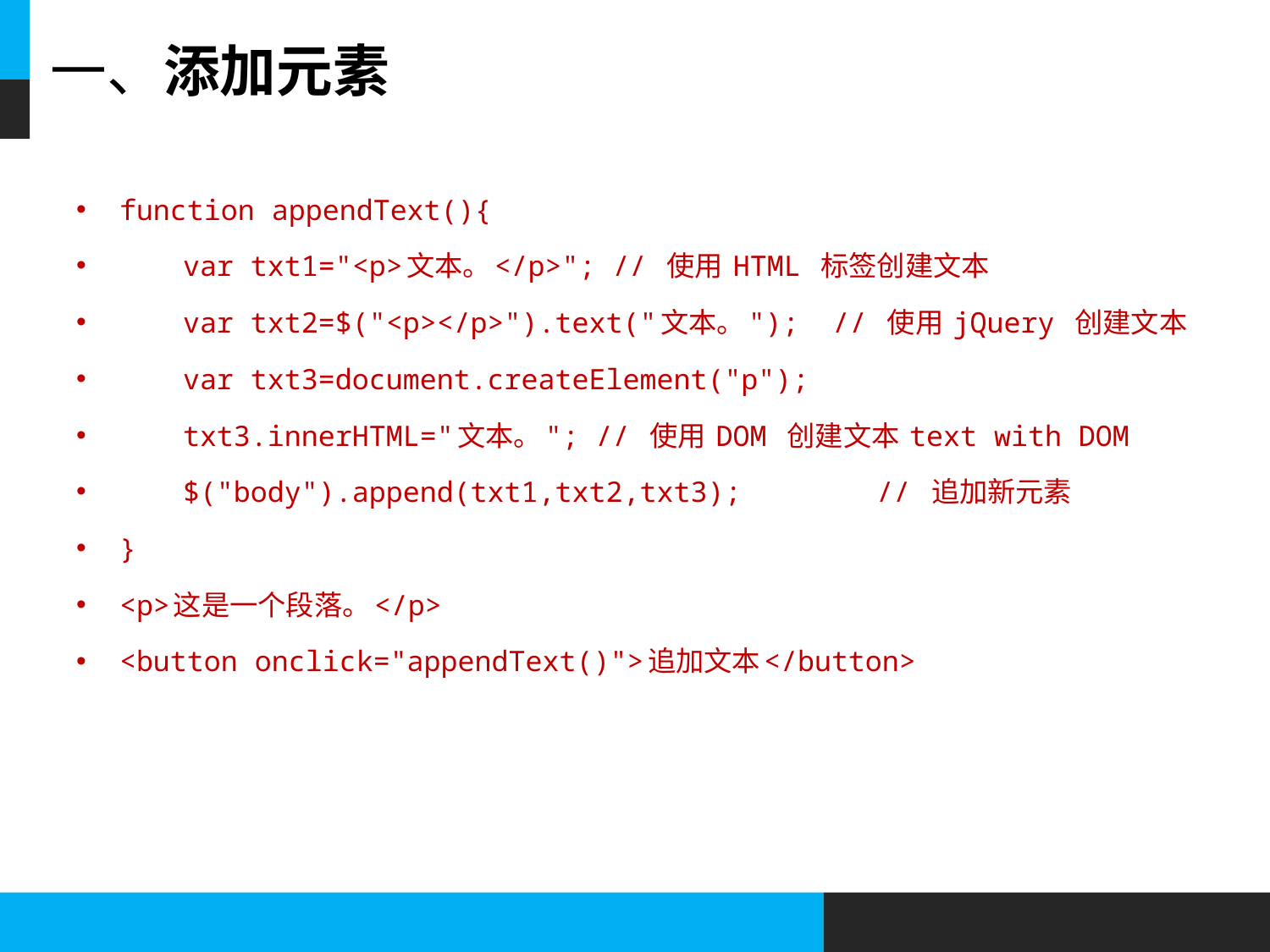

# 一、添加元素
function appendText(){
	var txt1="<p>文本。</p>"; // 使用 HTML 标签创建文本
	var txt2=$("<p></p>").text("文本。");  // 使用 jQuery 创建文本
	var txt3=document.createElement("p");
	txt3.innerHTML="文本。"; // 使用 DOM 创建文本 text with DOM
	$("body").append(txt1,txt2,txt3);        // 追加新元素
}
<p>这是一个段落。</p>
<button onclick="appendText()">追加文本</button>